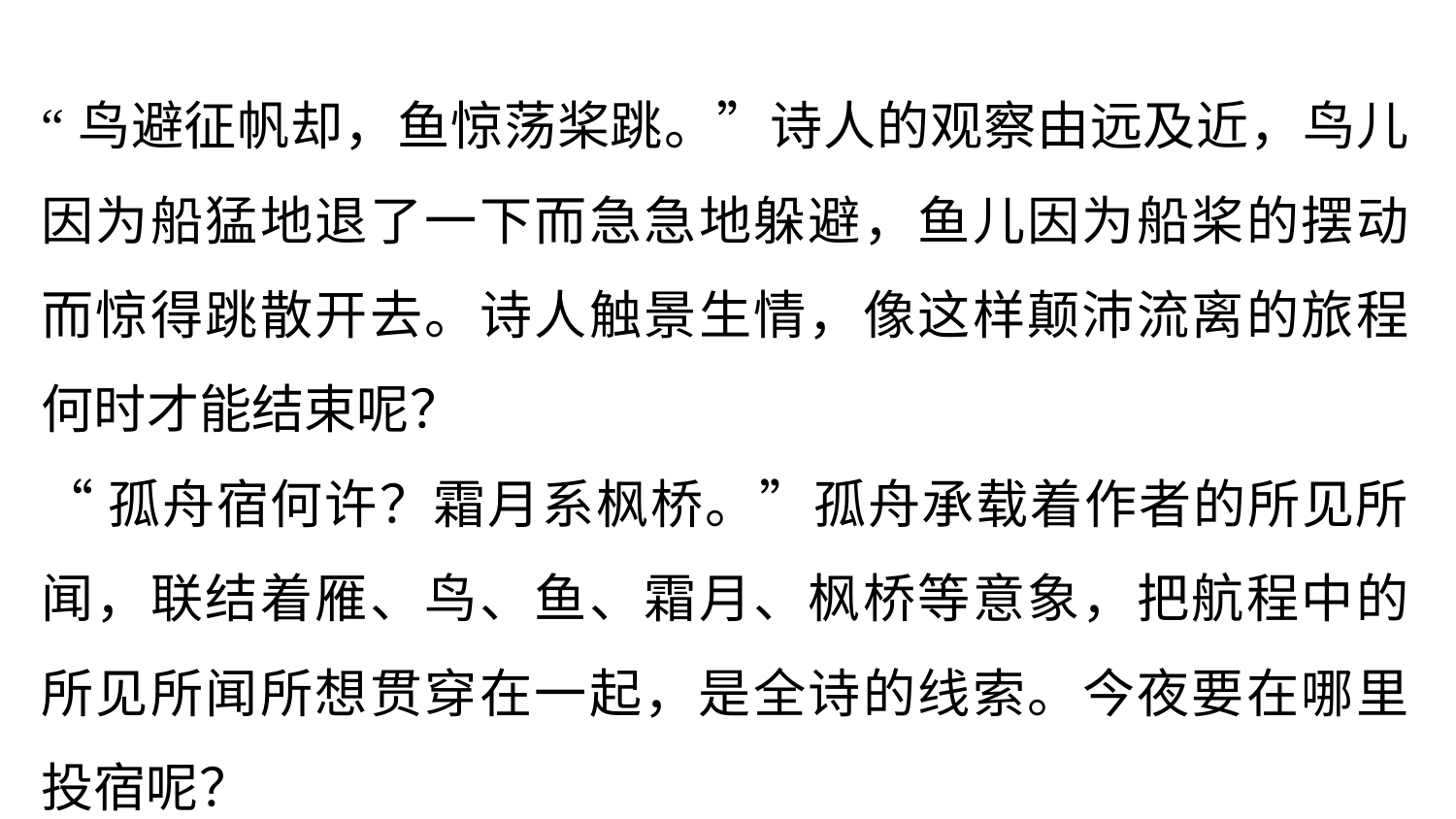

“鸟避征帆却，鱼惊荡桨跳。”诗人的观察由远及近，鸟儿因为船猛地退了一下而急急地躲避，鱼儿因为船桨的摆动而惊得跳散开去。诗人触景生情，像这样颠沛流离的旅程何时才能结束呢？
“孤舟宿何许？霜月系枫桥。”孤舟承载着作者的所见所闻，联结着雁、鸟、鱼、霜月、枫桥等意象，把航程中的所见所闻所想贯穿在一起，是全诗的线索。今夜要在哪里投宿呢？